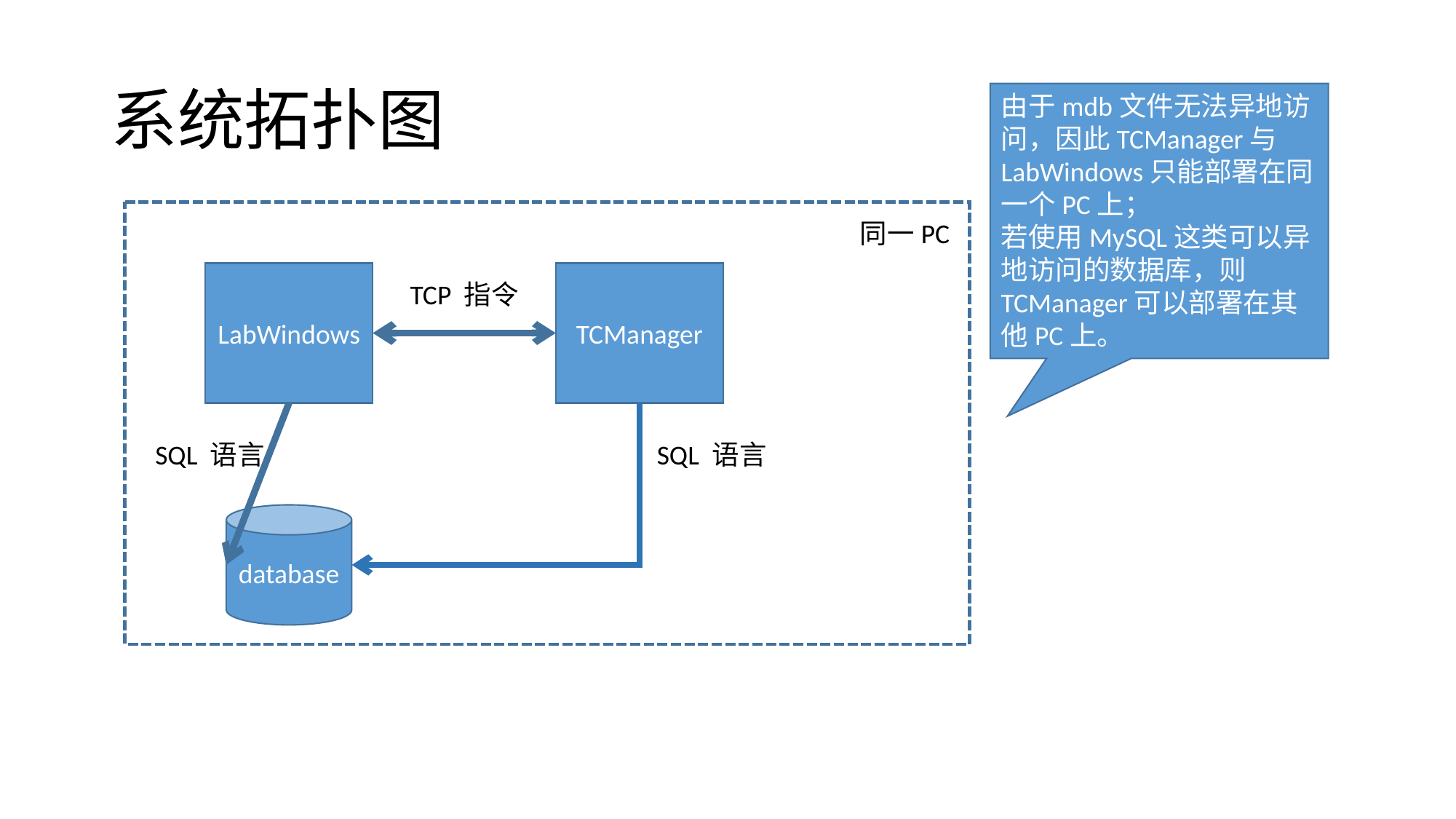

# 系统拓扑图
由于mdb文件无法异地访问，因此TCManager与LabWindows只能部署在同一个PC上；
若使用MySQL这类可以异地访问的数据库，则TCManager可以部署在其他PC上。

同一PC
LabWindows
TCManager
TCP 指令
SQL 语言
SQL 语言
database